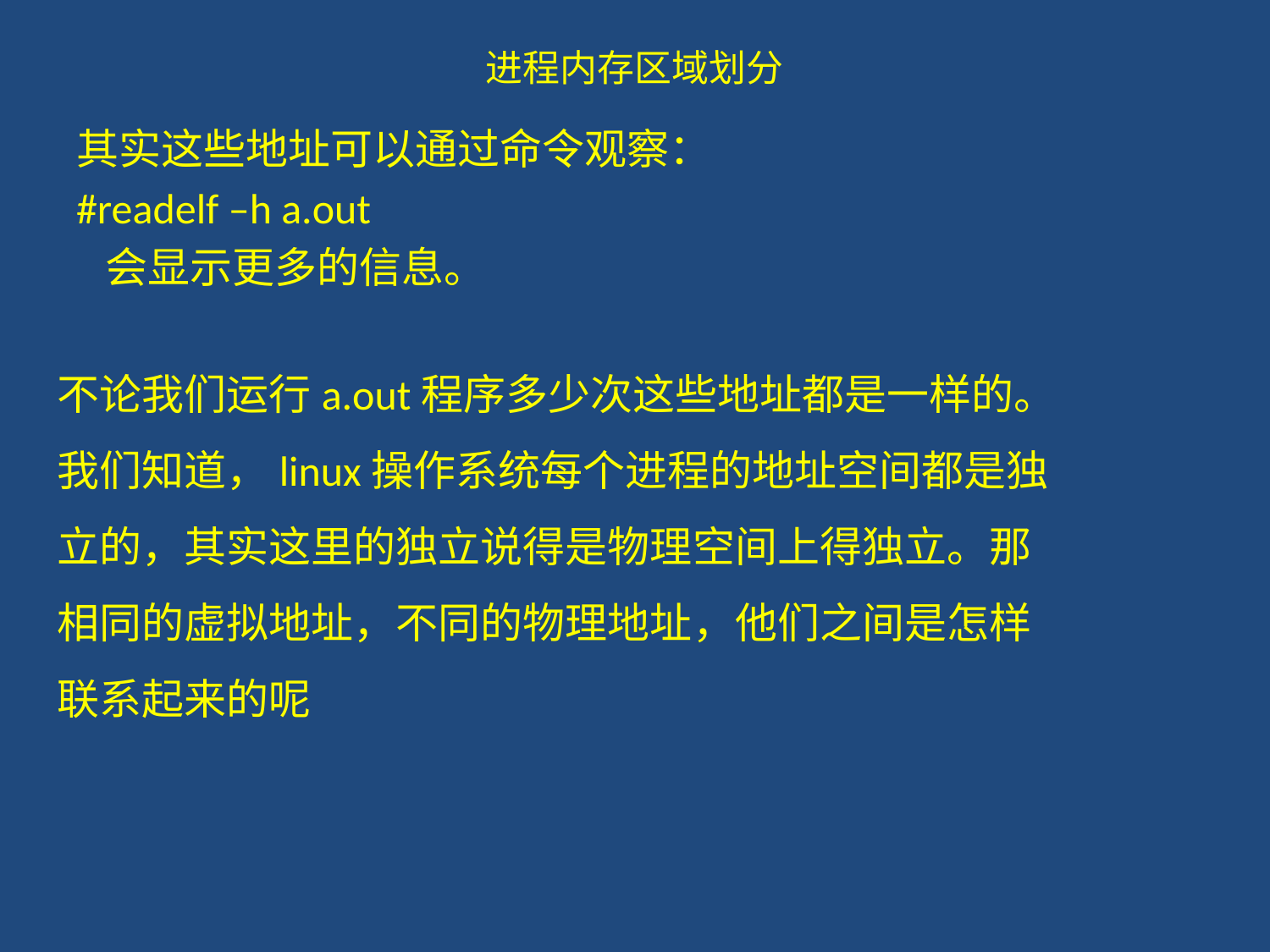

# 进程内存区域划分
其实这些地址可以通过命令观察：
#readelf –h a.out
  会显示更多的信息。
不论我们运行a.out程序多少次这些地址都是一样的。我们知道，linux操作系统每个进程的地址空间都是独立的，其实这里的独立说得是物理空间上得独立。那相同的虚拟地址，不同的物理地址，他们之间是怎样联系起来的呢